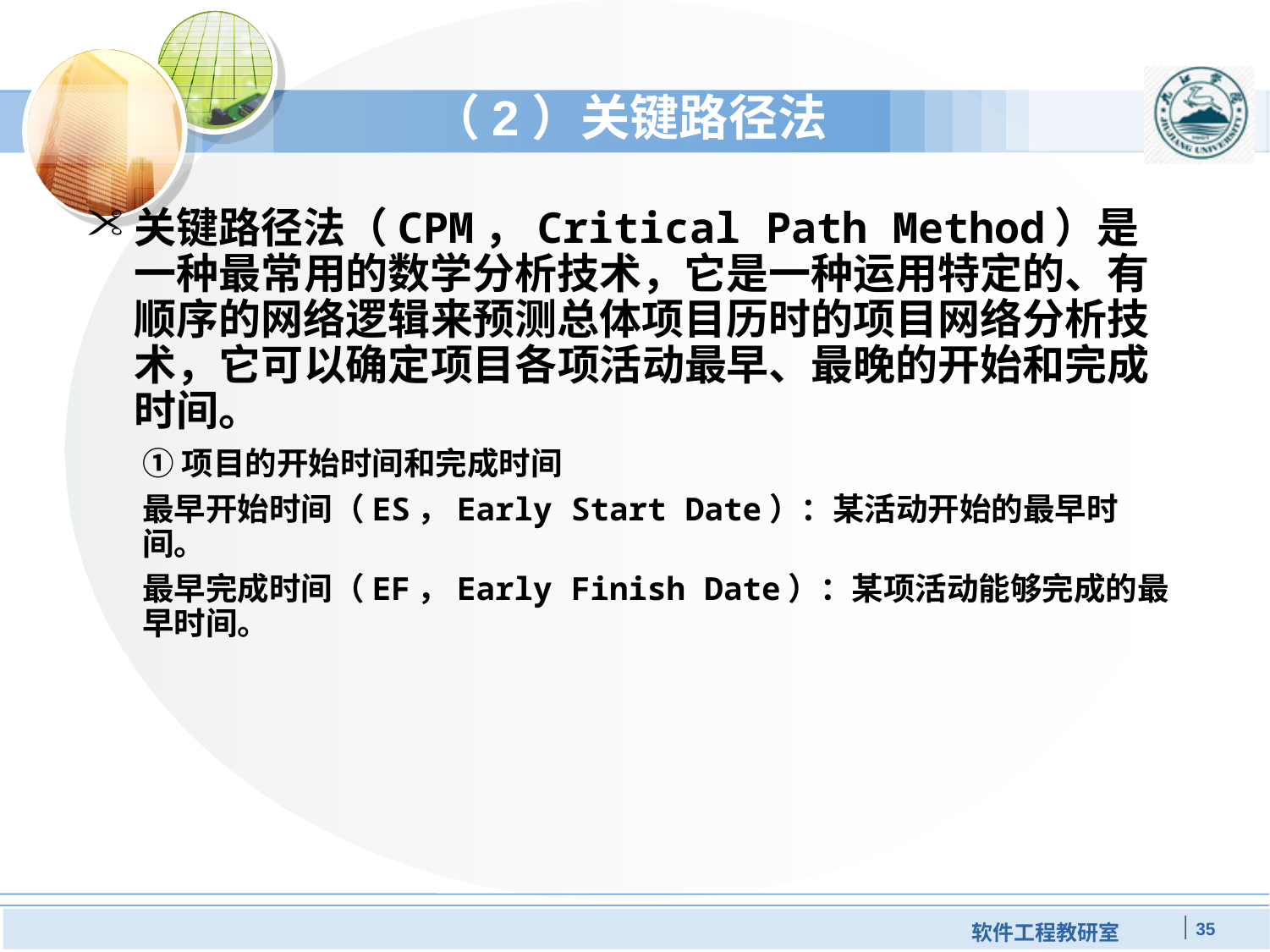

# （2）关键路径法
关键路径法（CPM，Critical Path Method）是一种最常用的数学分析技术，它是一种运用特定的、有顺序的网络逻辑来预测总体项目历时的项目网络分析技术，它可以确定项目各项活动最早、最晚的开始和完成时间。
①项目的开始时间和完成时间
最早开始时间（ES，Early Start Date）：某活动开始的最早时间。
最早完成时间（EF，Early Finish Date）：某项活动能够完成的最早时间。